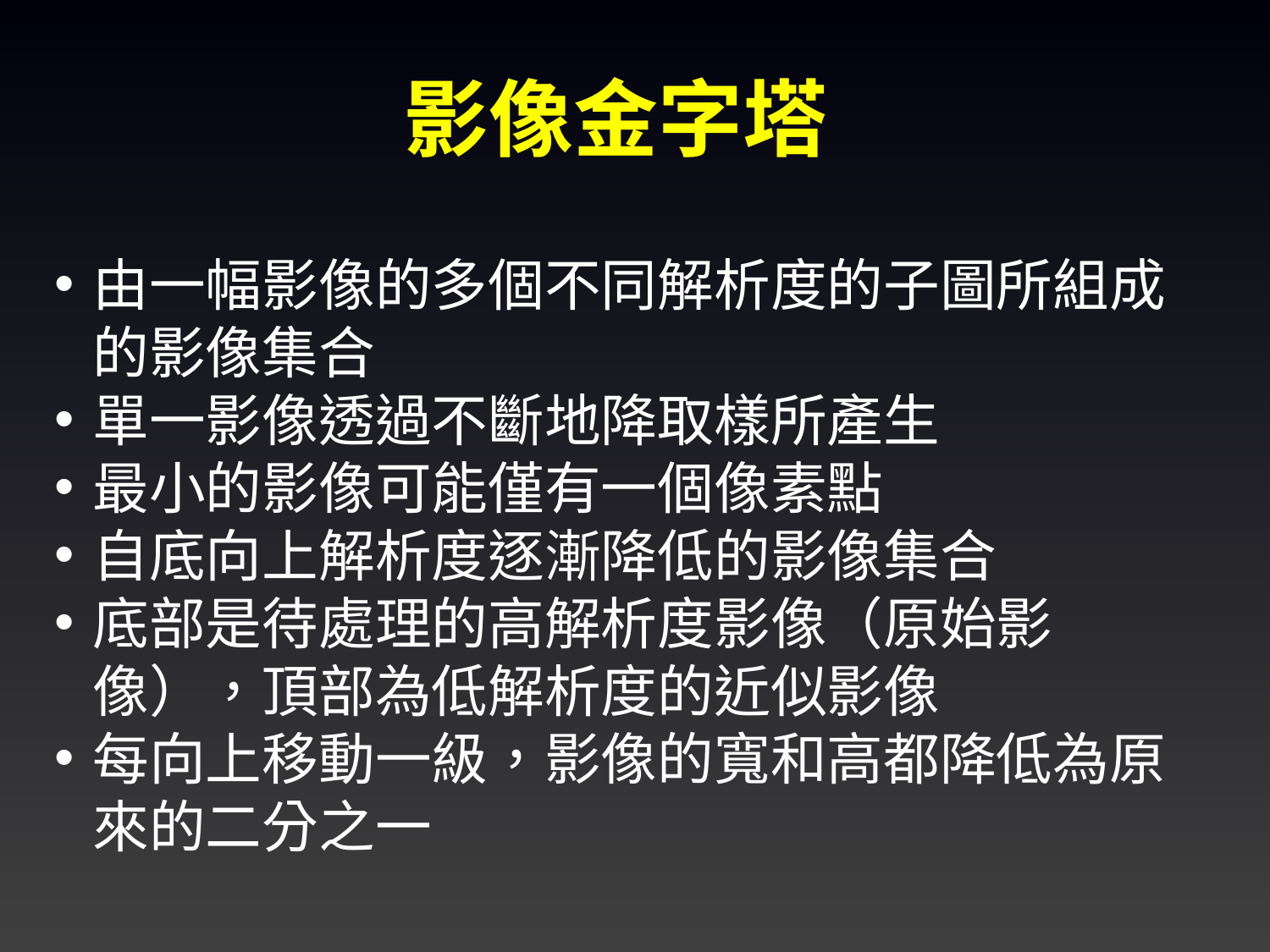

影像金字塔
由一幅影像的多個不同解析度的子圖所組成的影像集合
單一影像透過不斷地降取樣所產生
最小的影像可能僅有一個像素點
自底向上解析度逐漸降低的影像集合
底部是待處理的高解析度影像（原始影像），頂部為低解析度的近似影像
每向上移動一級，影像的寬和高都降低為原來的二分之一